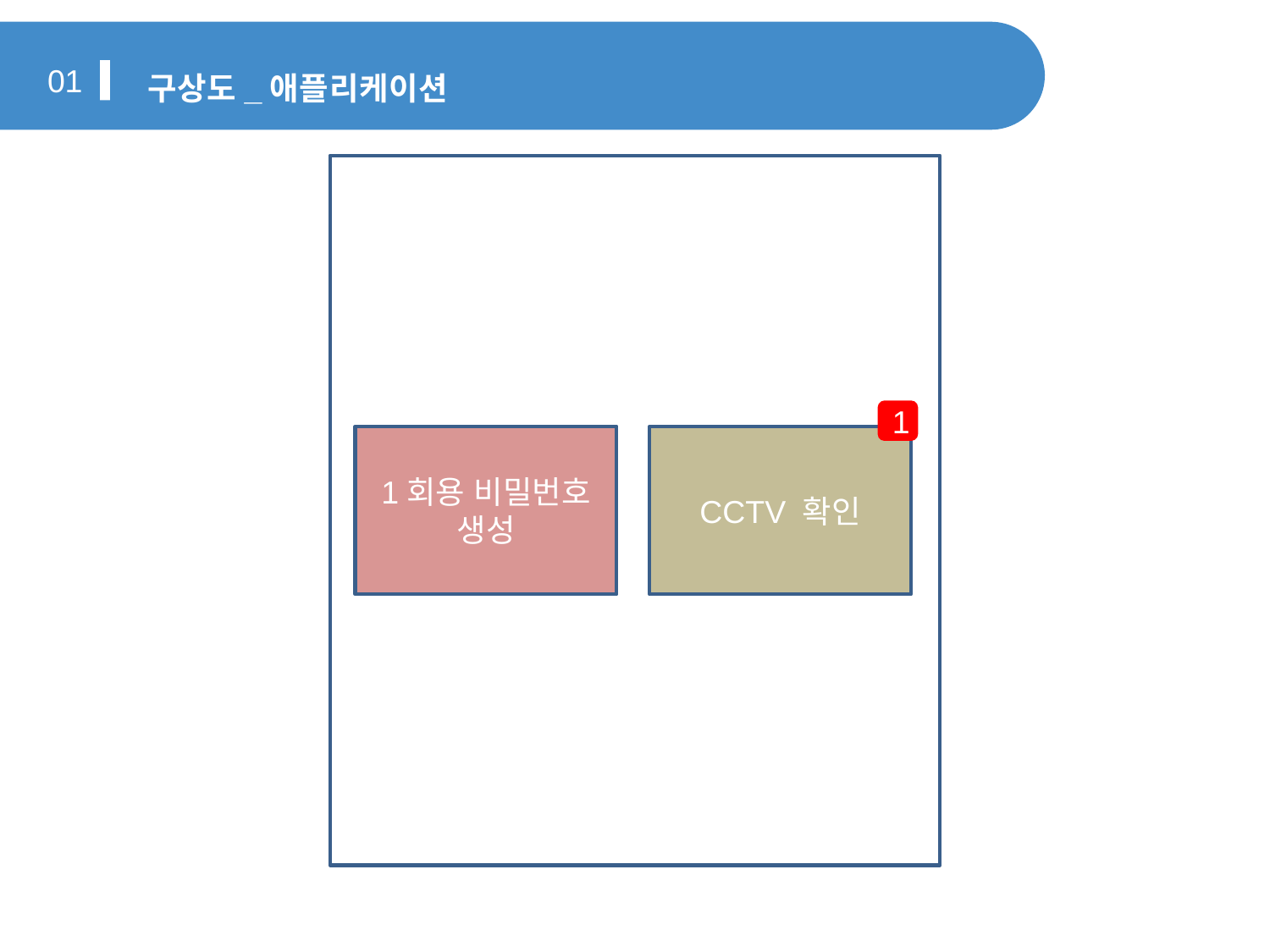

구상도_애플리케이션
01

1회용 비밀번호 생성
CCTV 확인
1